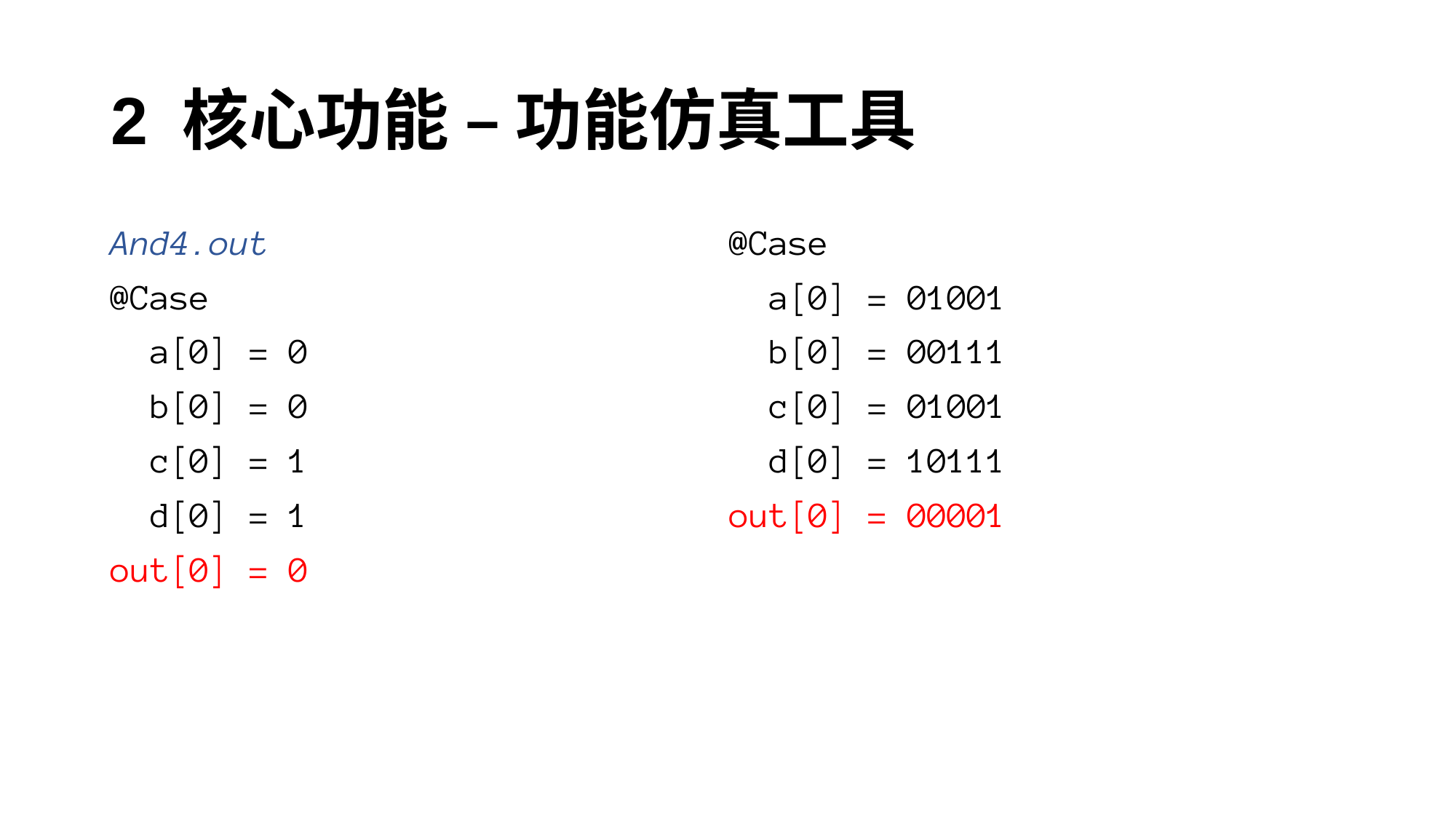

# 2 核心功能 – 功能仿真工具
And4.out
@Case
  a[0] = 0
  b[0] = 0
  c[0] = 1
  d[0] = 1
out[0] = 0
@Case
  a[0] = 01001
  b[0] = 00111
  c[0] = 01001
  d[0] = 10111
out[0] = 00001